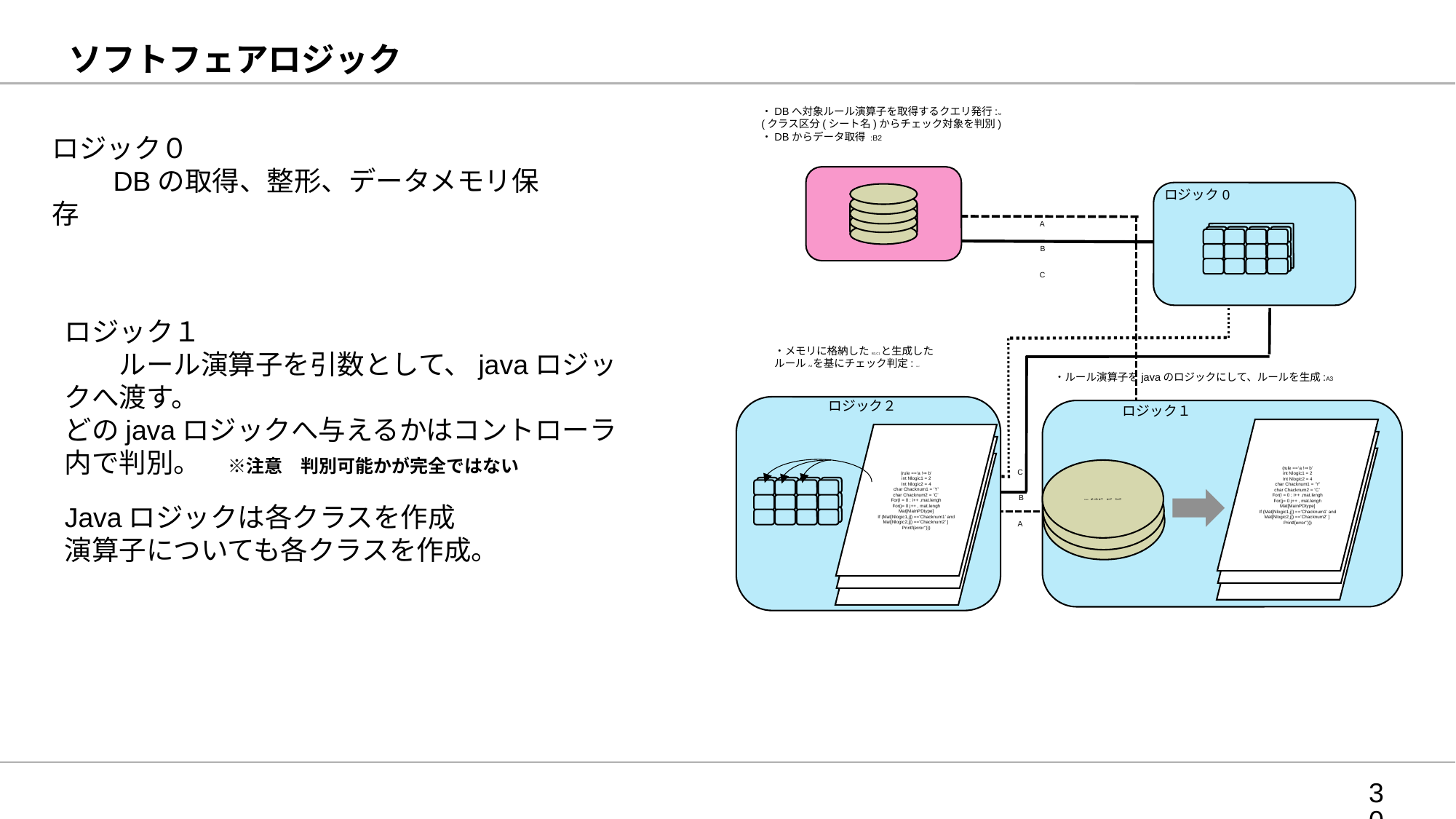

# ソフトフェアロジック
・DBへ対象ルール演算子を取得するクエリ発行:A2
(クラス区分(シート名)からチェック対象を判別)
・DBからデータ取得 :B2

ロジック0
Roziiku

A

B
C
・メモリに格納したB3,C1と生成した
ルールA3を基にチェック判定: A,B,C
・ルール演算子をjavaのロジックにして、ルールを生成:A3
ロジック２
ロジック１

(rule ==‘a !⇒ b’
int Nlogic1 = 2
Int Nlogic2 = 4
char Chacknum1 = ‘Y’
char Chacknum2 = ‘C’
For(I = 0 ; i++ ,mat.lengh
For(j= 0 j++ , mat.lengh
Mat[MainPDtype]
If (Mat[Nlogic1,j]) ==‘Chacknum1’ and Mat[Nlogic2,j]) ==‘Chacknum2’ ]
Printf(error‘’)))
(rule ==‘a !⇒ b’
int Nlogic1 = 2
Int Nlogic2 = 4
char Chacknum1 = ‘Y’
char Chacknum2 = ‘C’
For(I = 0 ; i++ ,mat.lengh
For(j= 0 j++ , mat.lengh
Mat[MainPDtype]
If (Mat[Nlogic1,j]) ==‘Chacknum1’ and Mat[Nlogic2,j]) ==‘Chacknum2’ ]
Printf(error‘’)))

2N 4N  a!⇒b a:Y    a=Y    b=C
2N4  a!⇒b a:Y    a=Y    b=Cv
2N4  a!⇒b a:Y    a=Y    b=Cv

C

B

A
ロジック０
　　DBの取得、整形、データメモリ保存
ロジック１
　　ルール演算子を引数として、javaロジックへ渡す。
どのjavaロジックへ与えるかはコントローラ内で判別。　※注意　判別可能かが完全ではない

Javaロジックは各クラスを作成
演算子についても各クラスを作成。
30